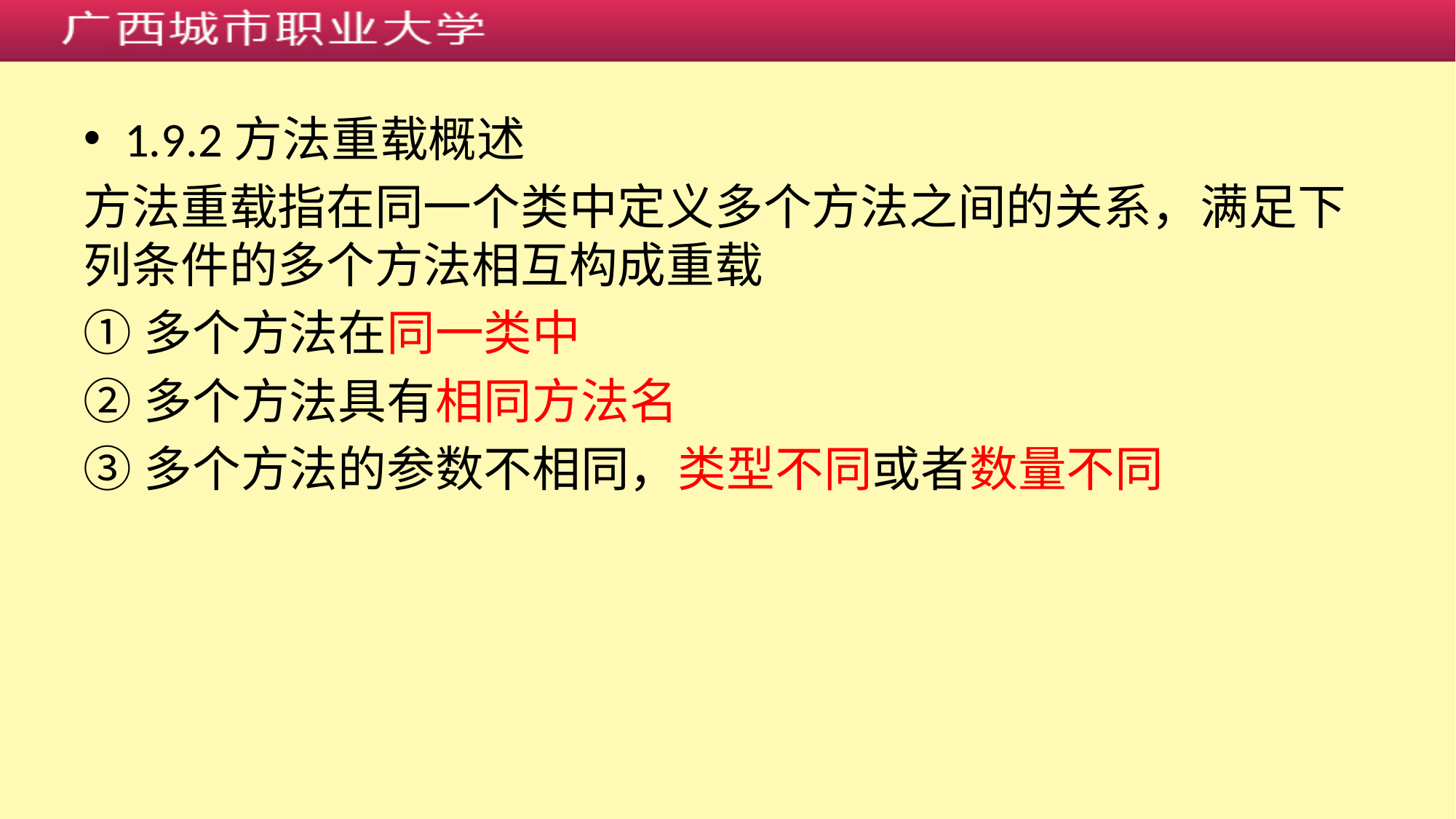

1.9.2方法重载概述
方法重载指在同一个类中定义多个方法之间的关系，满足下列条件的多个方法相互构成重载
①多个方法在同一类中
②多个方法具有相同方法名
③多个方法的参数不相同，类型不同或者数量不同